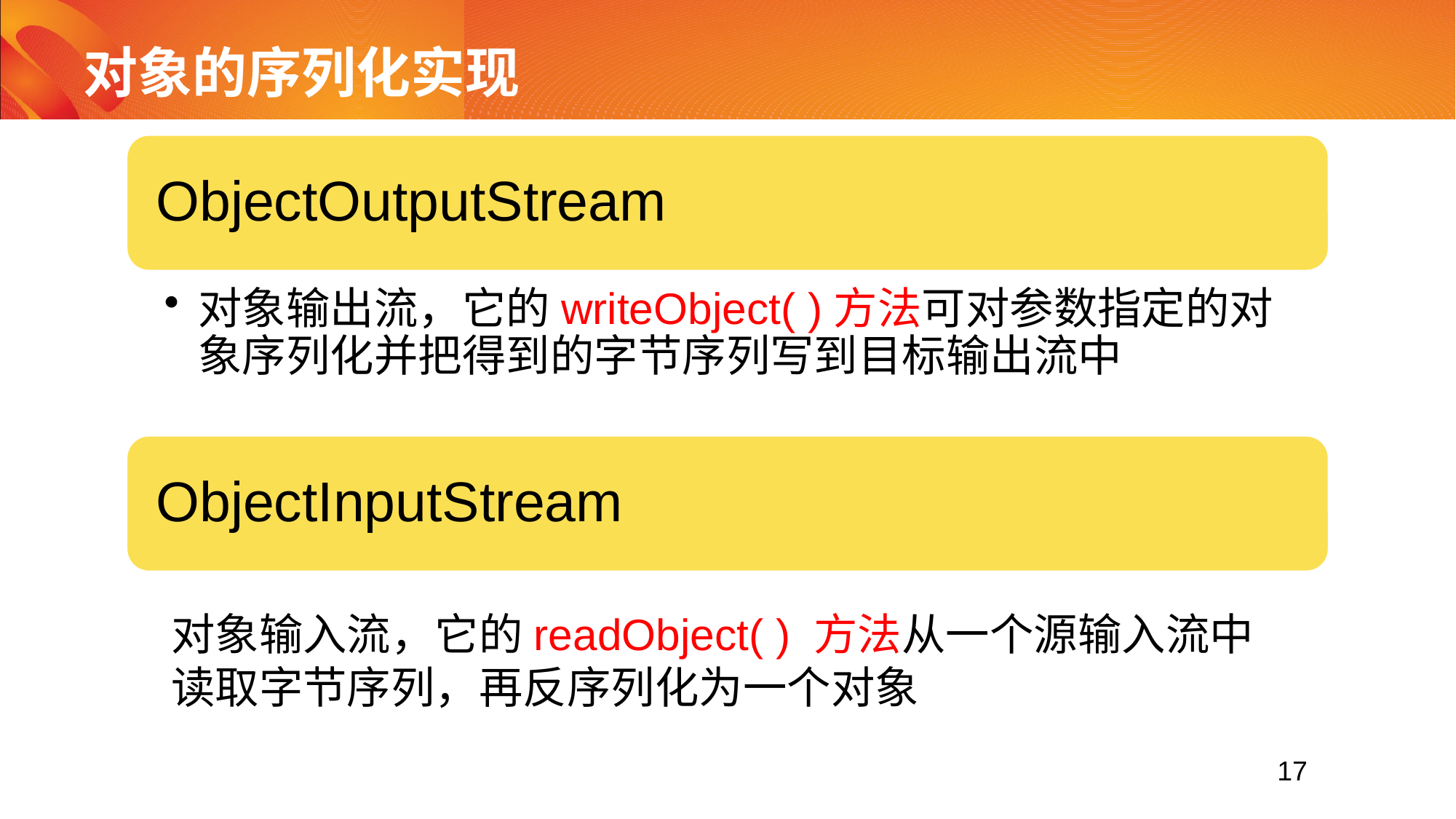

# 对象的序列化实现
ObjectInputStream

ObjectOutputStream
对象输出流，它的writeObject( )方法可对参数指定的对象序列化并把得到的字节序列写到目标输出流中

对象输入流，它的readObject( ) 方法从一个源输入流中读取字节序列，再反序列化为一个对象